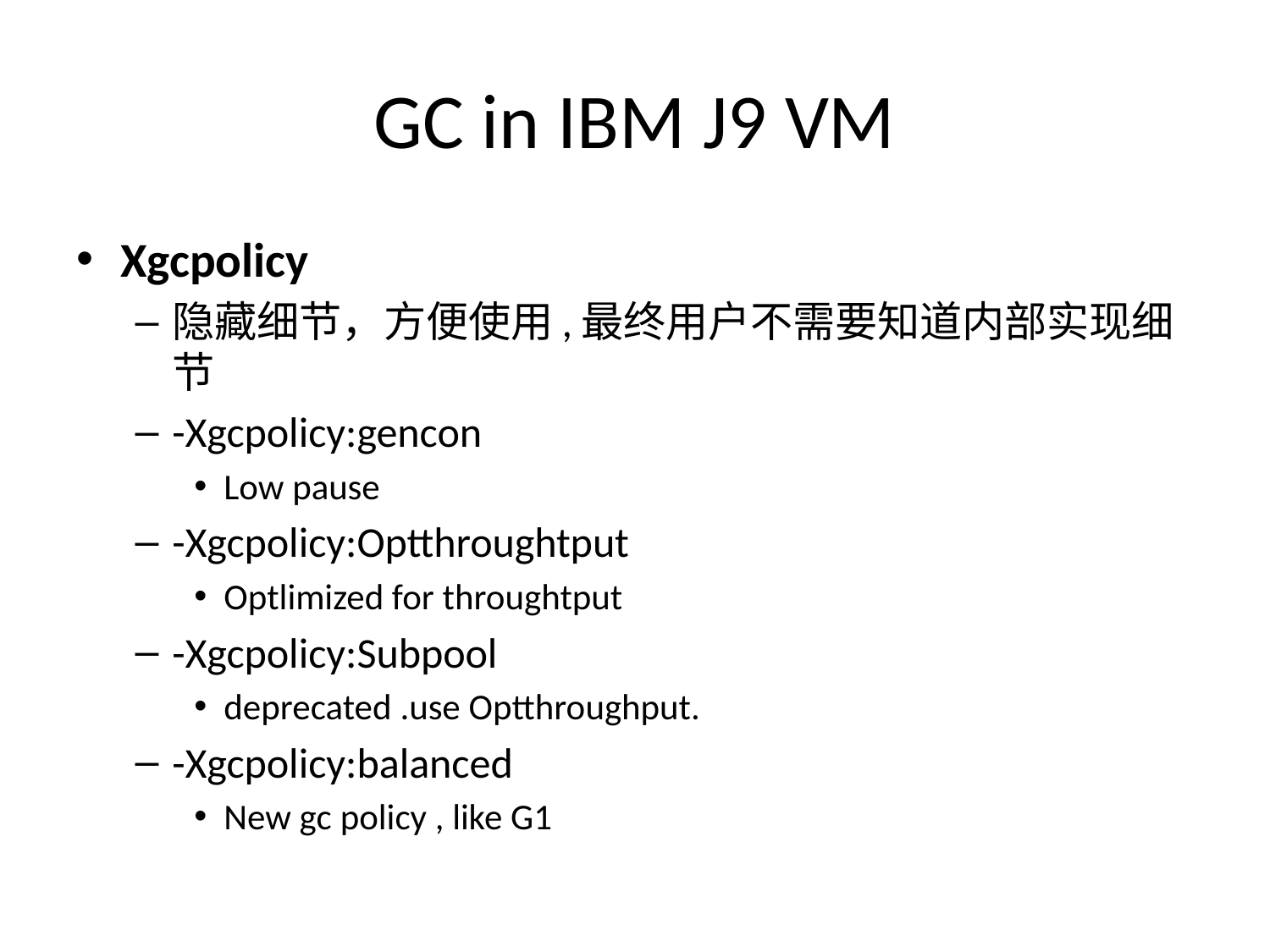

# GC in IBM J9 VM
Xgcpolicy
隐藏细节，方便使用,最终用户不需要知道内部实现细节
-Xgcpolicy:gencon
Low pause
-Xgcpolicy:Optthroughtput
Optlimized for throughtput
-Xgcpolicy:Subpool
deprecated .use Optthroughput.
-Xgcpolicy:balanced
New gc policy , like G1